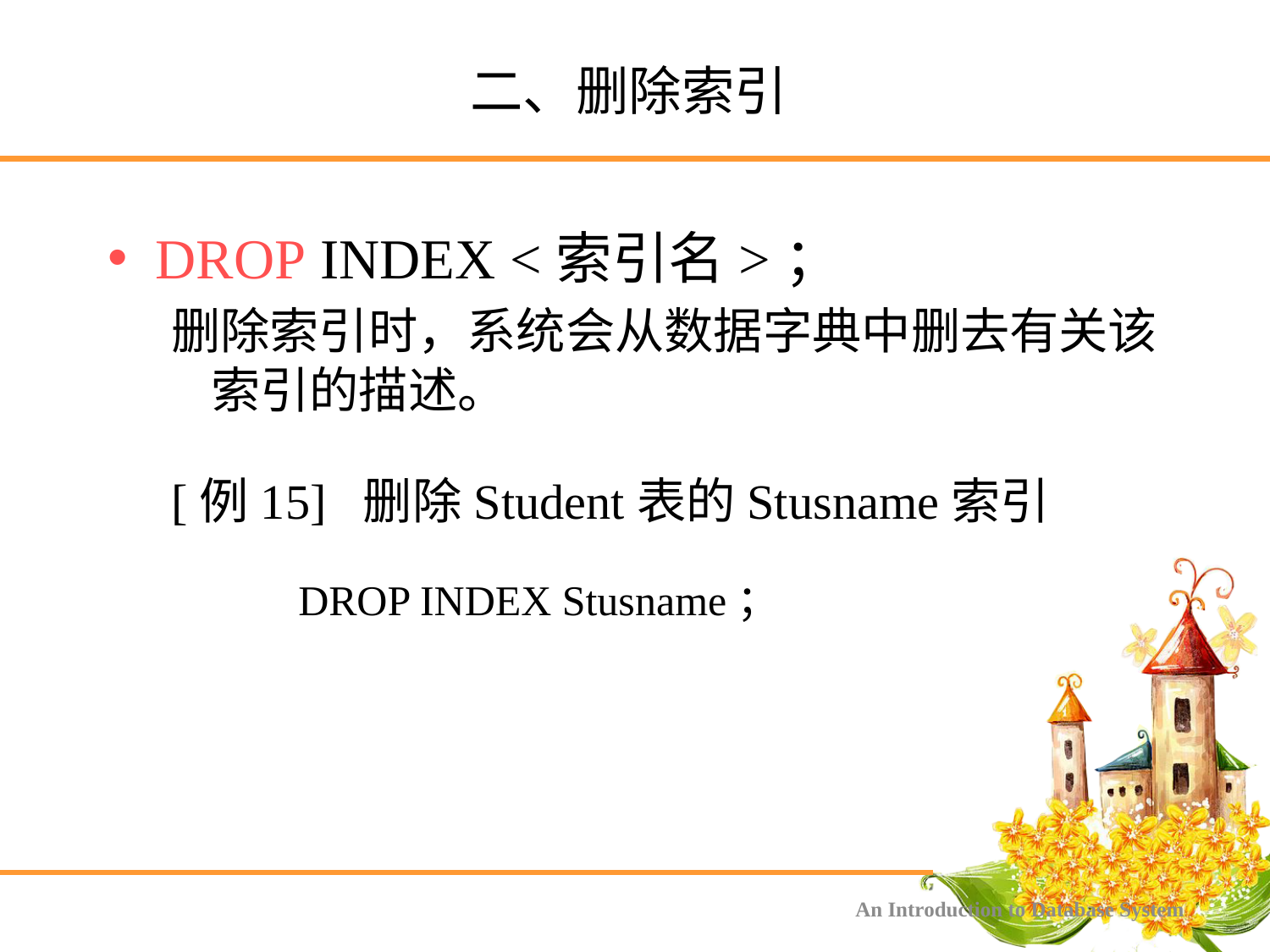

# 二、删除索引
DROP INDEX <索引名>；
删除索引时，系统会从数据字典中删去有关该索引的描述。
[例15]  删除Student表的Stusname索引
	   DROP INDEX Stusname；
An Introduction to Database System